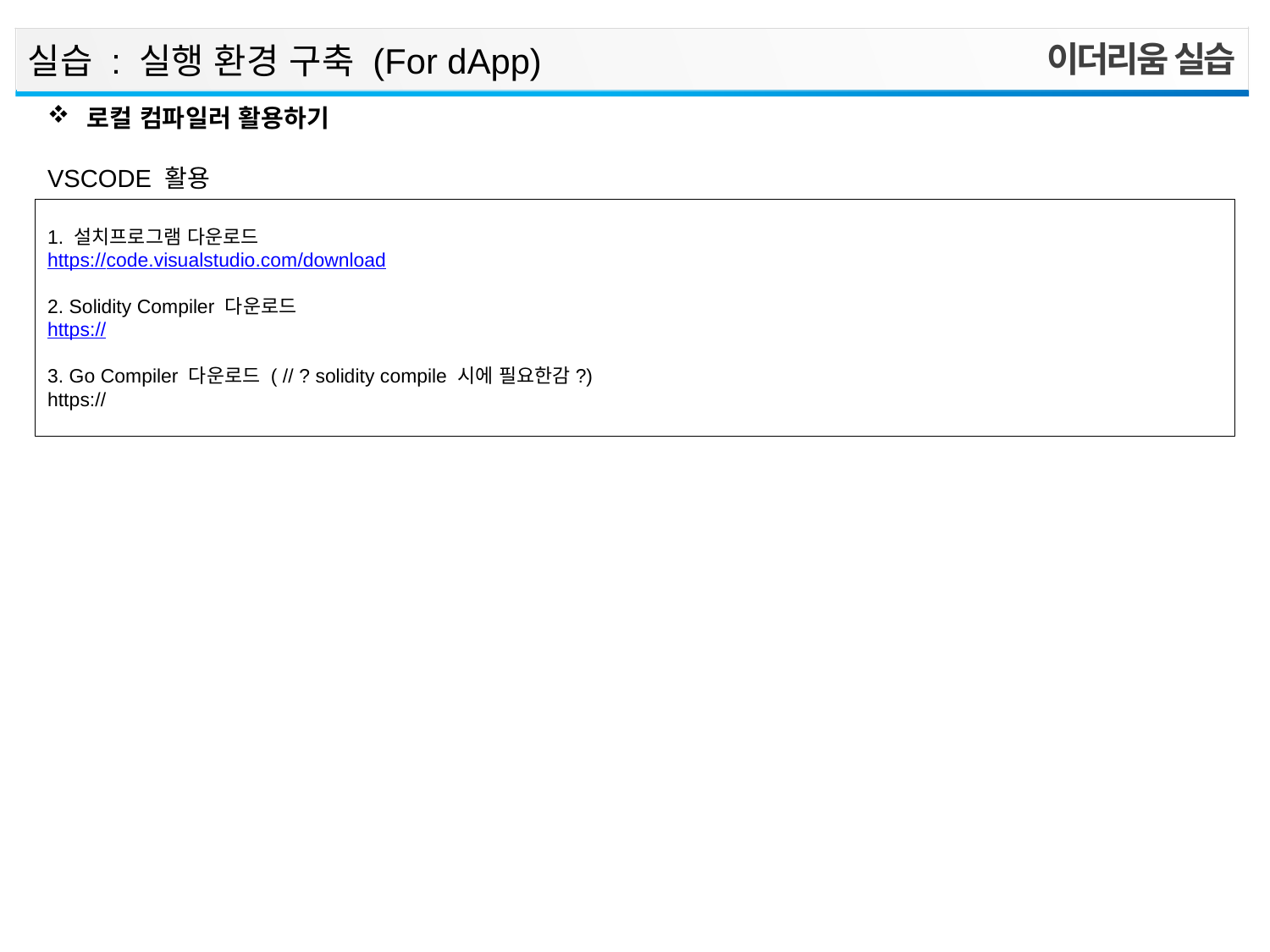

이더리움 실습
실습 : 실행 환경 구축 (For dApp)
로컬 컴파일러 활용하기
VSCODE 활용
1. 설치프로그램 다운로드
https://code.visualstudio.com/download

2. Solidity Compiler 다운로드
https://

3. Go Compiler 다운로드 ( // ? solidity compile 시에 필요한감?)
https://